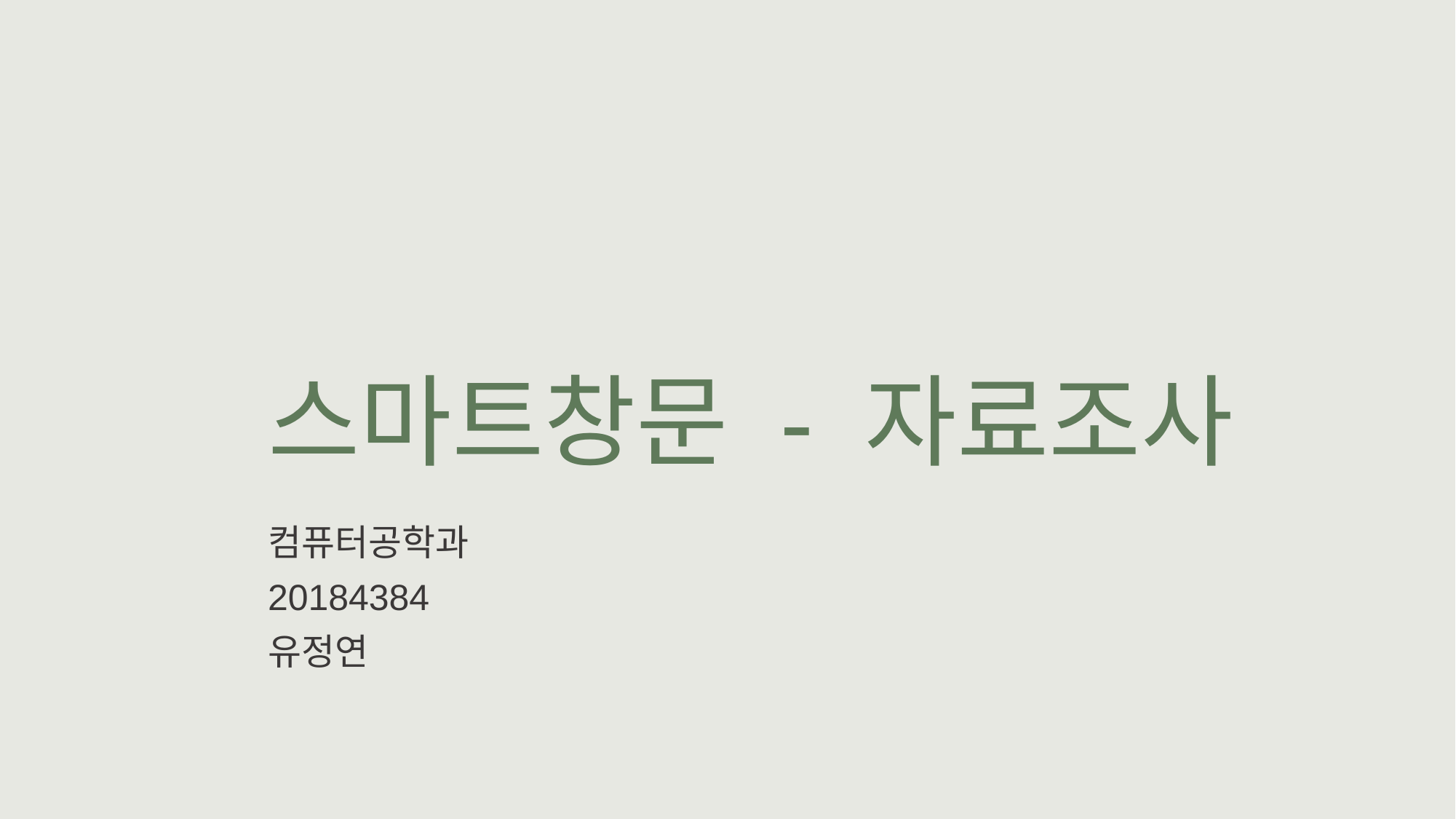

# 스마트창문 - 자료조사
컴퓨터공학과
20184384
유정연